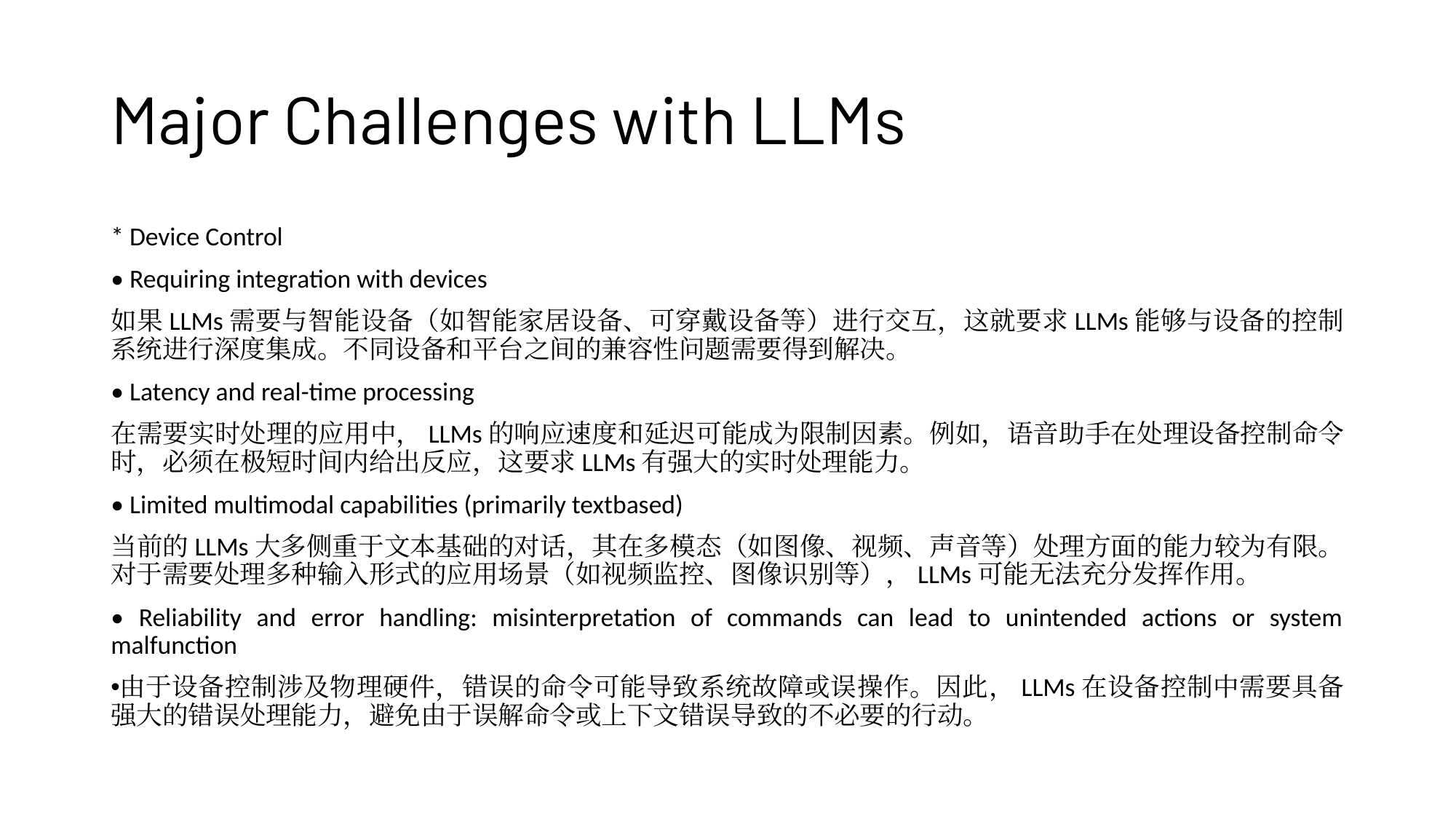

# Major Challenges with LLMs
* Device Control
• Requiring integration with devices
如果LLMs需要与智能设备（如智能家居设备、可穿戴设备等）进行交互，这就要求LLMs能够与设备的控制系统进行深度集成。不同设备和平台之间的兼容性问题需要得到解决。
• Latency and real-time processing
在需要实时处理的应用中，LLMs的响应速度和延迟可能成为限制因素。例如，语音助手在处理设备控制命令时，必须在极短时间内给出反应，这要求LLMs有强大的实时处理能力。
• Limited multimodal capabilities (primarily textbased)
当前的LLMs大多侧重于文本基础的对话，其在多模态（如图像、视频、声音等）处理方面的能力较为有限。对于需要处理多种输入形式的应用场景（如视频监控、图像识别等），LLMs可能无法充分发挥作用。
• Reliability and error handling: misinterpretation of commands can lead to unintended actions or system malfunction
由于设备控制涉及物理硬件，错误的命令可能导致系统故障或误操作。因此，LLMs在设备控制中需要具备强大的错误处理能力，避免由于误解命令或上下文错误导致的不必要的行动。